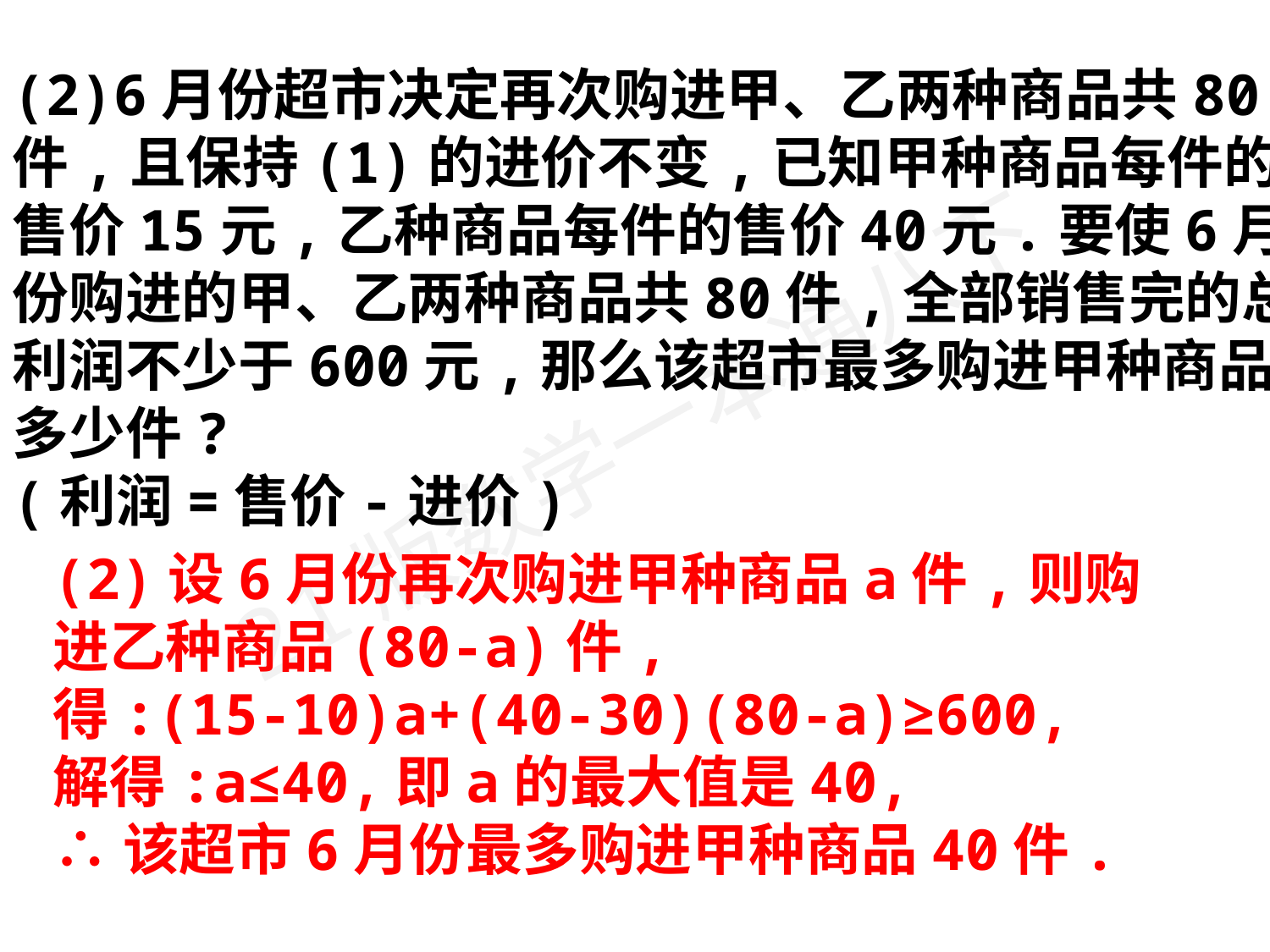

(2)6月份超市决定再次购进甲、乙两种商品共80件,且保持(1)的进价不变,已知甲种商品每件的售价15元,乙种商品每件的售价40元.要使6月份购进的甲、乙两种商品共80件,全部销售完的总利润不少于600元,那么该超市最多购进甲种商品多少件?
(利润=售价-进价)
(2)设6月份再次购进甲种商品a件,则购进乙种商品(80-a)件,
得:(15-10)a+(40-30)(80-a)≥600,
解得:a≤40,即a的最大值是40,
∴该超市6月份最多购进甲种商品40件.